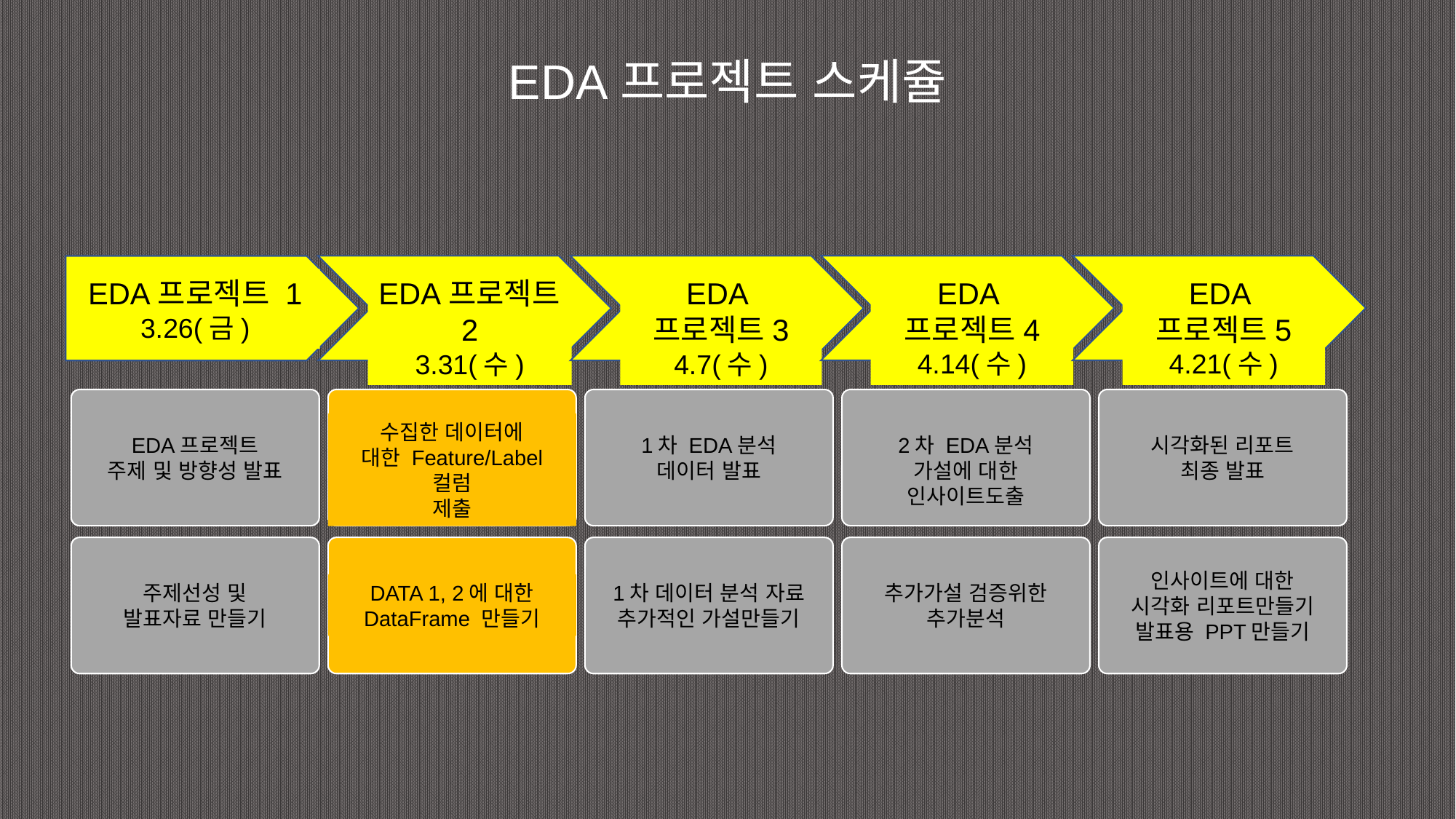

EDA프로젝트 스케쥴

EDA프로젝트5
4.21(수)
EDA프로젝트4
4.14(수)
EDA프로젝트 1
3.26(금)
EDA프로젝트2
3.31(수)
EDA프로젝트3
4.7(수)

수집한 데이터에
대한 Feature/Label 컬럼
제출
EDA프로젝트
주제 및 방향성 발표
1차 EDA분석
데이터 발표
2차 EDA분석
가설에 대한 인사이트도출
시각화된 리포트
최종 발표

인사이트에 대한
시각화 리포트만들기
발표용 PPT만들기
주제선성 및
발표자료 만들기
DATA 1, 2에 대한
DataFrame 만들기
1차 데이터 분석 자료
추가적인 가설만들기
추가가설 검증위한
추가분석